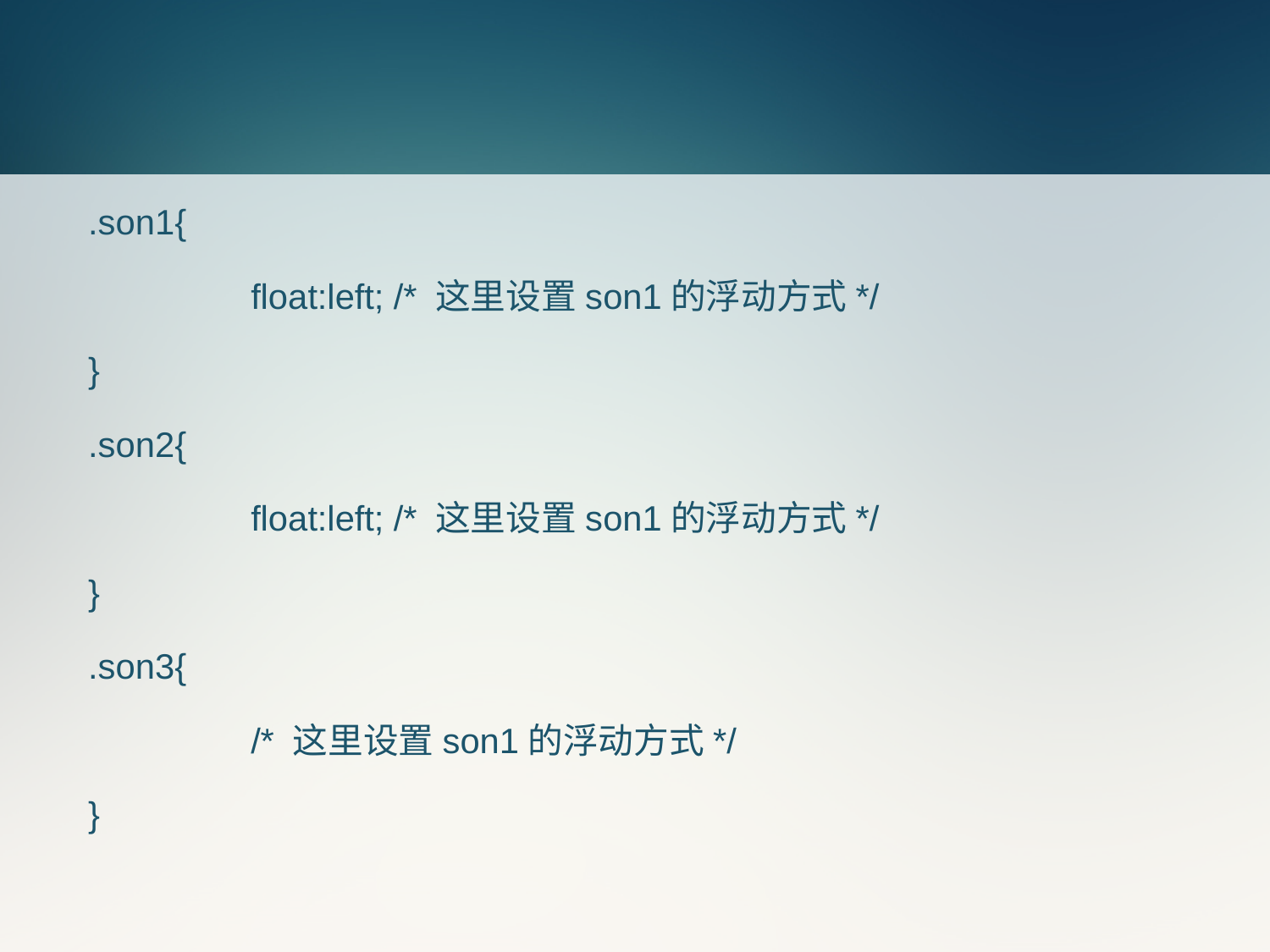

.son1{
		float:left; /* 这里设置son1的浮动方式*/
}
.son2{
		float:left; /* 这里设置son1的浮动方式*/
}
.son3{
		/* 这里设置son1的浮动方式*/
}